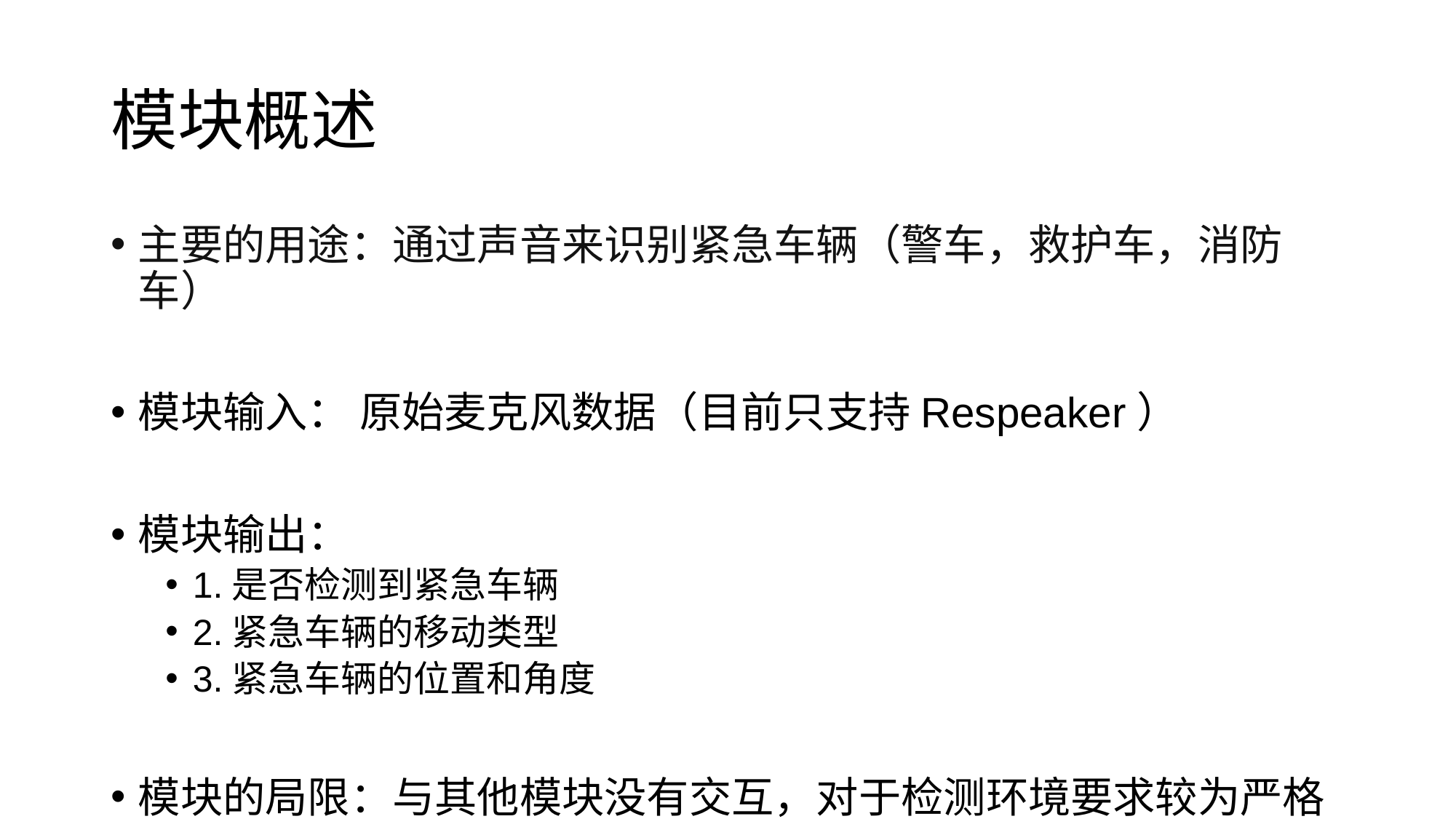

# 模块概述
主要的用途：通过声音来识别紧急车辆（警车，救护车，消防车）

模块输入： 原始麦克风数据（目前只支持Respeaker）

模块输出：
1.是否检测到紧急车辆
2.紧急车辆的移动类型
3.紧急车辆的位置和角度

模块的局限：与其他模块没有交互，对于检测环境要求较为严格